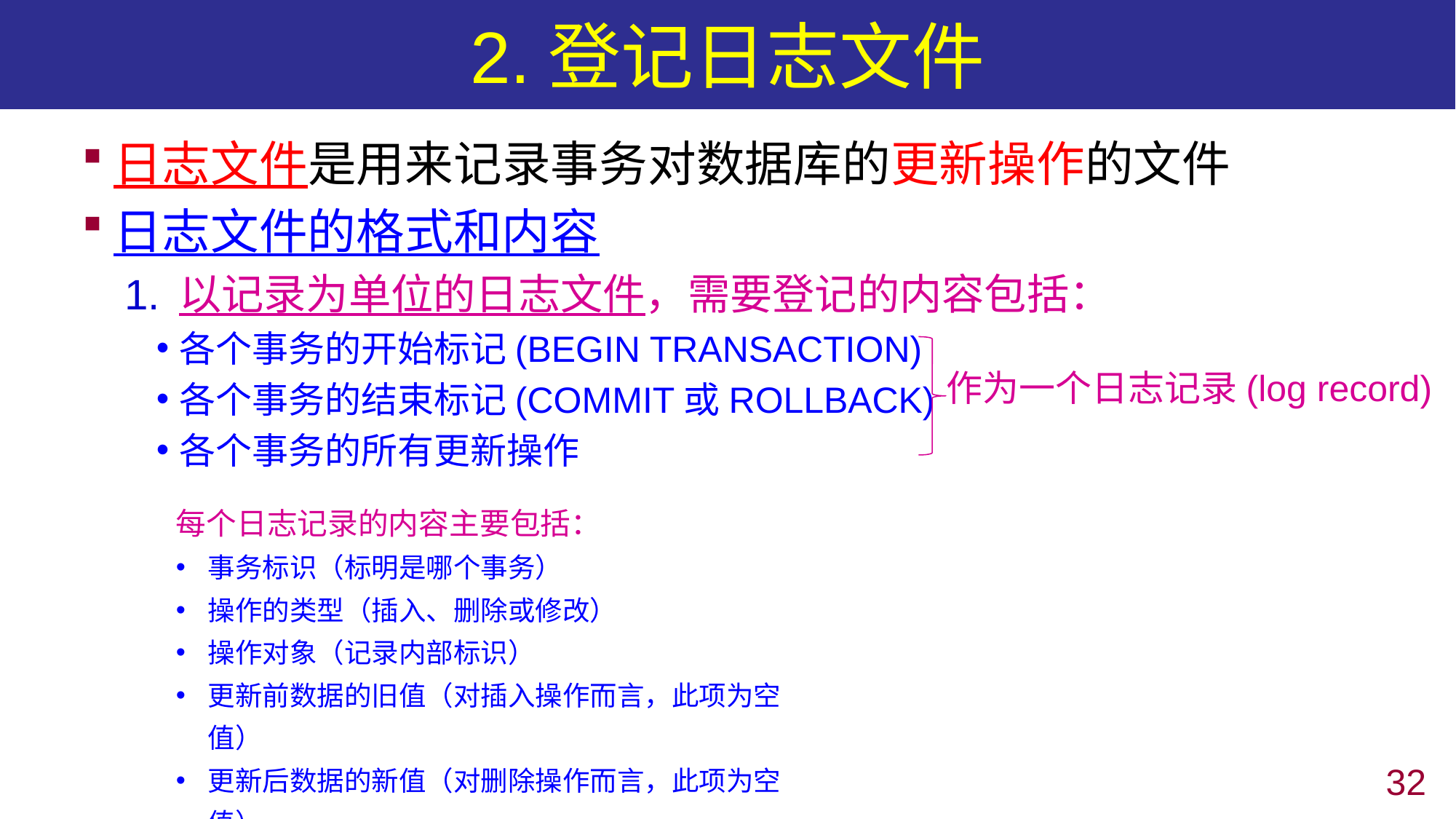

# 2.登记日志文件
日志文件是用来记录事务对数据库的更新操作的文件
日志文件的格式和内容
以记录为单位的日志文件，需要登记的内容包括：
各个事务的开始标记(BEGIN TRANSACTION)
各个事务的结束标记(COMMIT或ROLLBACK)
各个事务的所有更新操作

作为一个日志记录(log record)
每个日志记录的内容主要包括：
事务标识（标明是哪个事务）
操作的类型（插入、删除或修改）
操作对象（记录内部标识）
更新前数据的旧值（对插入操作而言，此项为空值）
更新后数据的新值（对删除操作而言，此项为空值）
32